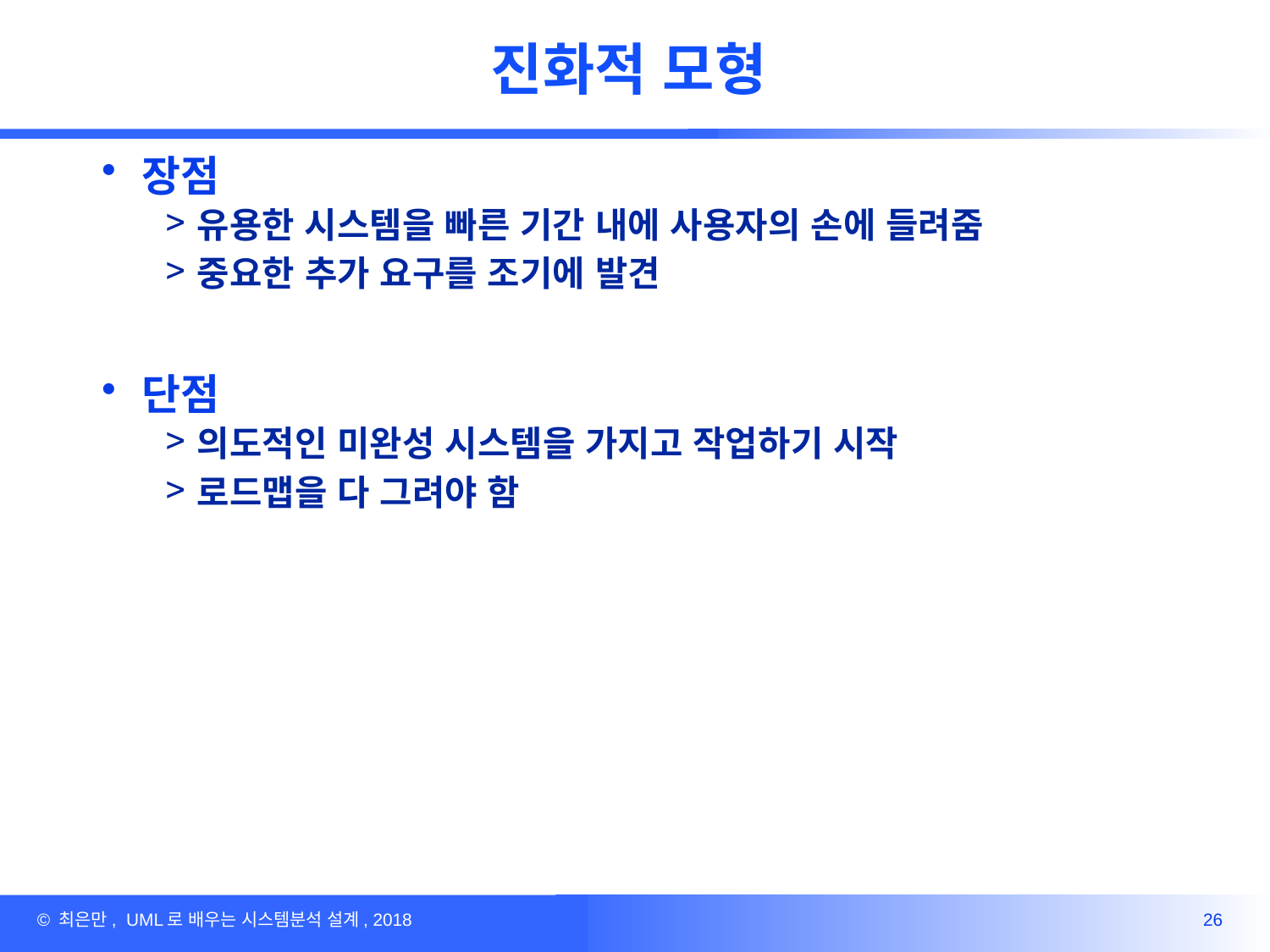

# 진화적 모형
장점
유용한 시스템을 빠른 기간 내에 사용자의 손에 들려줌
중요한 추가 요구를 조기에 발견

단점
의도적인 미완성 시스템을 가지고 작업하기 시작
로드맵을 다 그려야 함